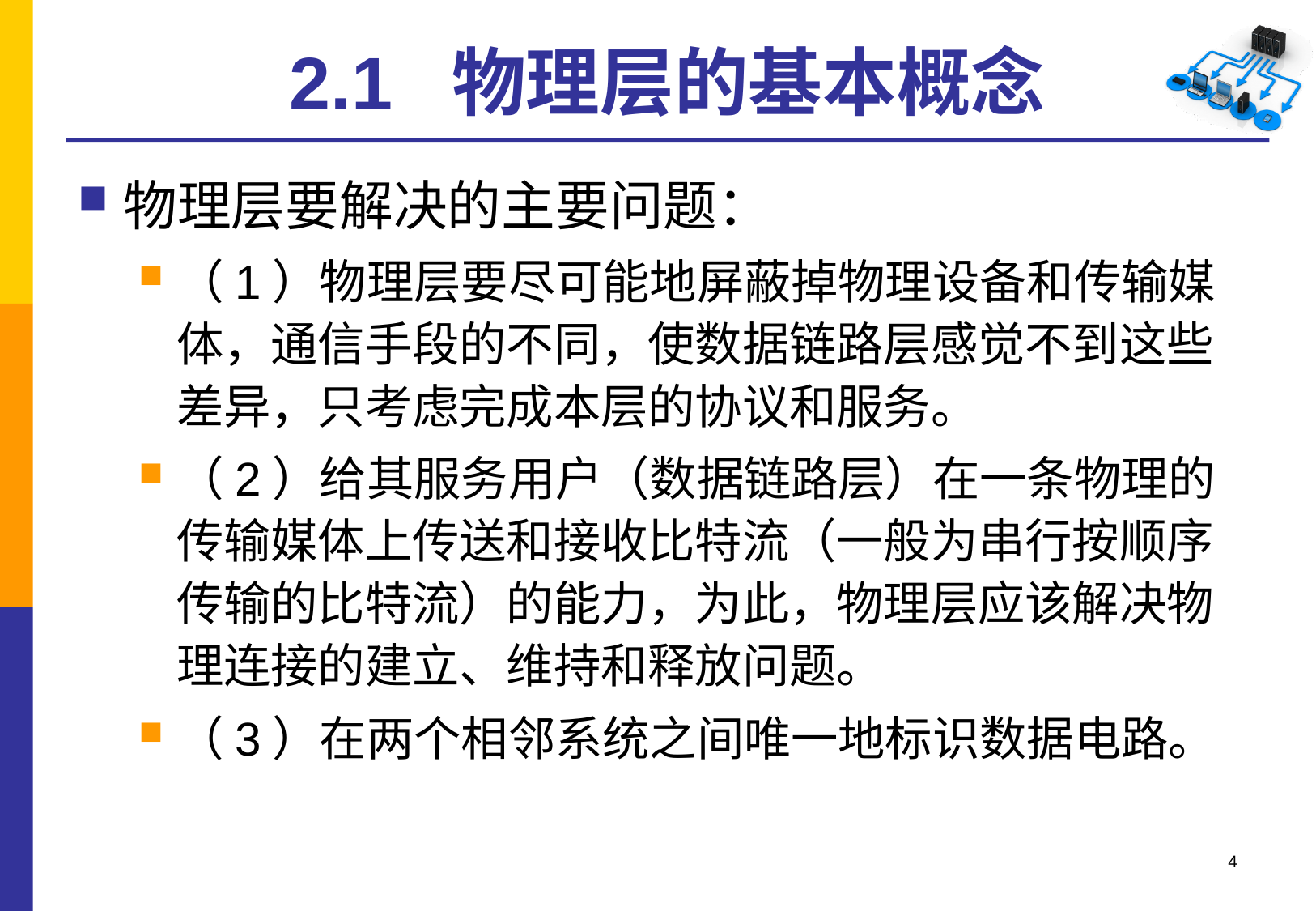

# 2.1  物理层的基本概念
物理层要解决的主要问题：
（1）物理层要尽可能地屏蔽掉物理设备和传输媒体，通信手段的不同，使数据链路层感觉不到这些差异，只考虑完成本层的协议和服务。
（2）给其服务用户（数据链路层）在一条物理的传输媒体上传送和接收比特流（一般为串行按顺序传输的比特流）的能力，为此，物理层应该解决物理连接的建立、维持和释放问题。
（3）在两个相邻系统之间唯一地标识数据电路。
4